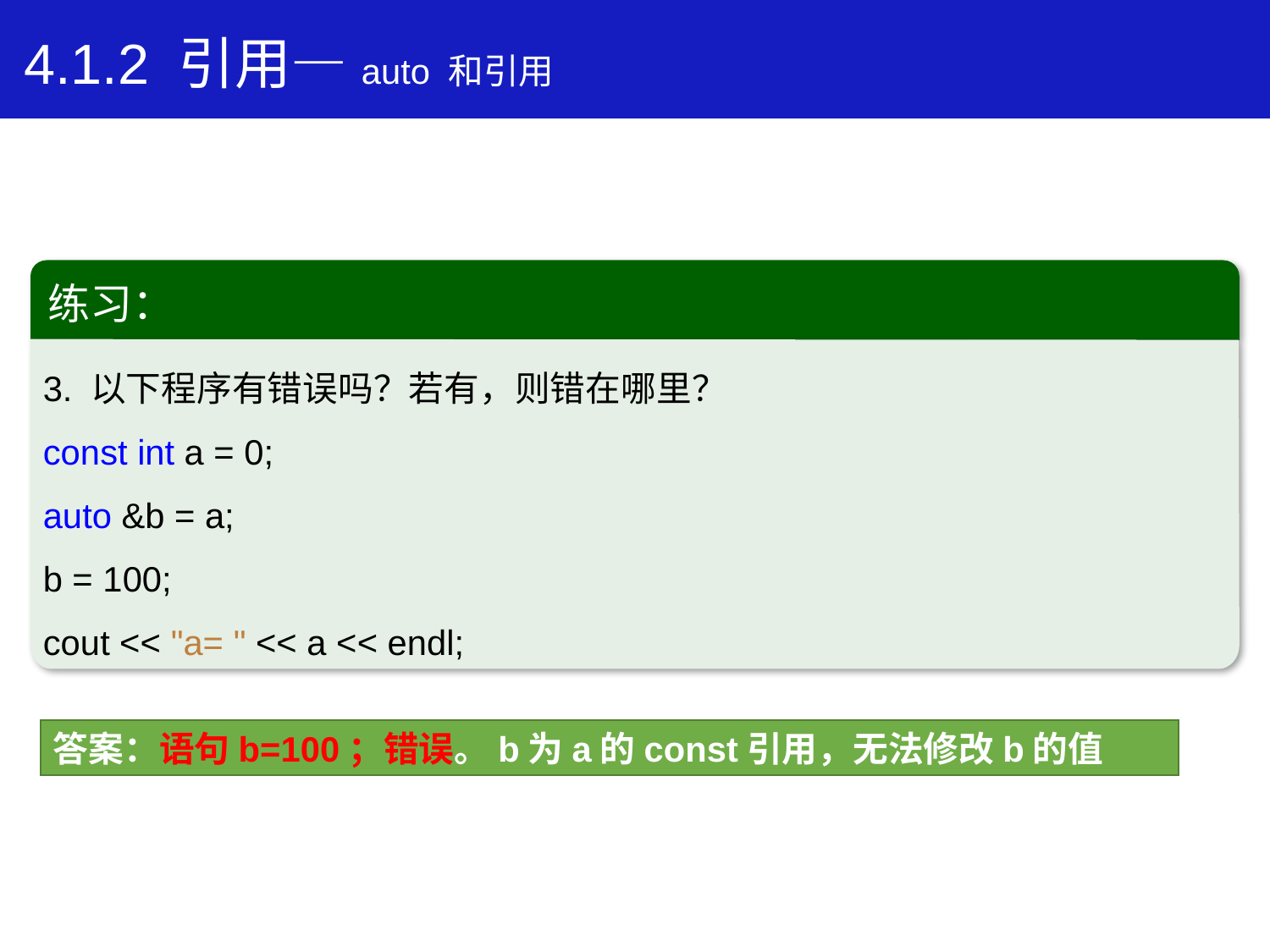

4.1.2 引用—auto 和引用
学习目标
练习：
3. 以下程序有错误吗？若有，则错在哪里？
const int a = 0;
auto &b = a;
b = 100;
cout << "a= " << a << endl;
答案：语句b=100；错误。b为a的const引用，无法修改b的值
11